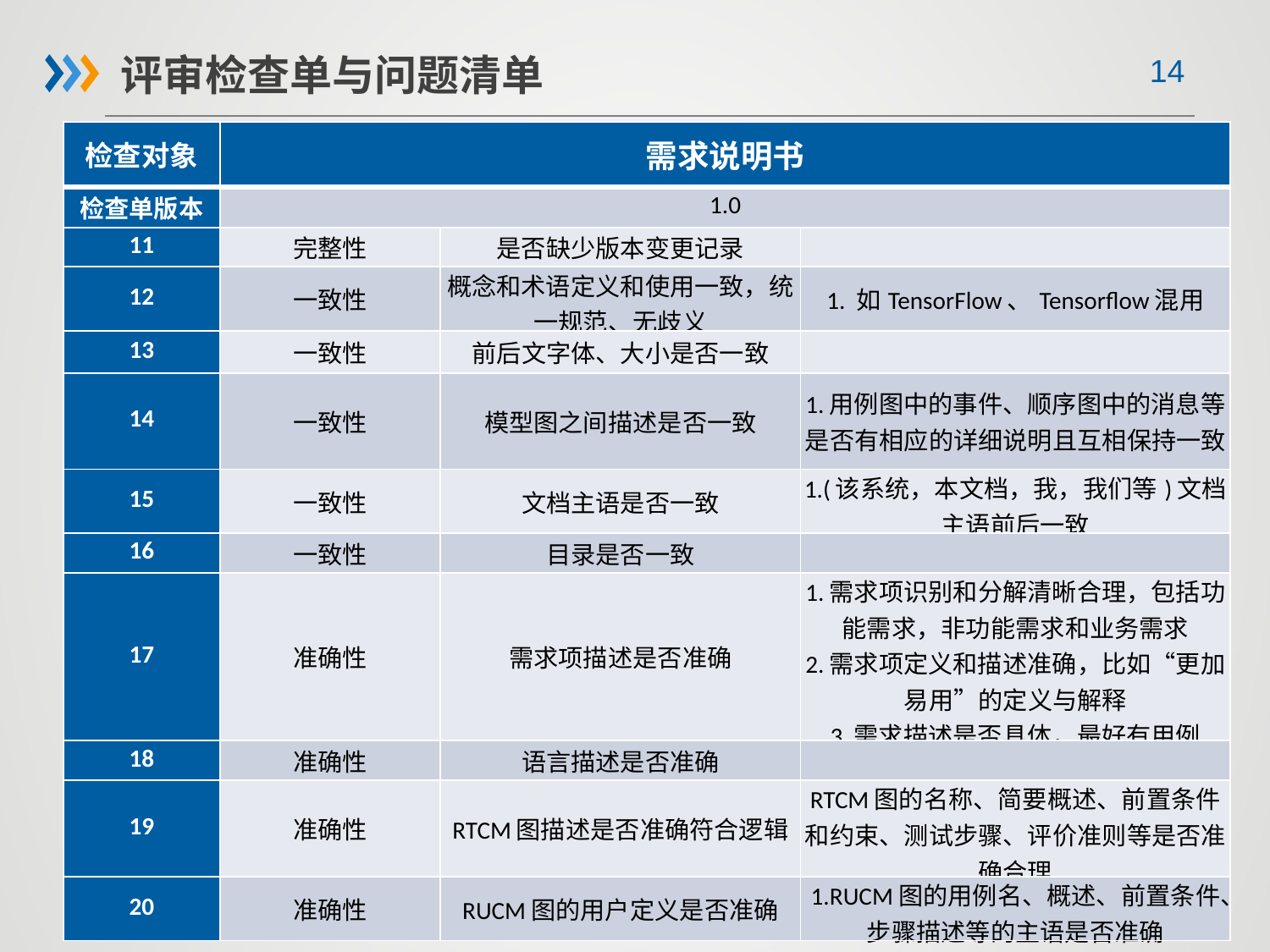

评审检查单与问题清单
| 检查对象 | 需求说明书 |  |  |
| --- | --- | --- | --- |
| 检查单版本 | 1.0 |  |  |
| 11 | 完整性 | 是否缺少版本变更记录 |  |
| 12 | 一致性 | 概念和术语定义和使用一致，统一规范、无歧义 | 1. 如TensorFlow、Tensorflow混用 |
| 13 | 一致性 | 前后文字体、大小是否一致 |  |
| 14 | 一致性 | 模型图之间描述是否一致 | 1.用例图中的事件、顺序图中的消息等是否有相应的详细说明且互相保持一致 |
| 15 | 一致性 | 文档主语是否一致 | 1.(该系统，本文档，我，我们等)文档主语前后一致 |
| 16 | 一致性 | 目录是否一致 |  |
| 17 | 准确性 | 需求项描述是否准确 | 1.需求项识别和分解清晰合理，包括功能需求，非功能需求和业务需求 2.需求项定义和描述准确，比如“更加易用”的定义与解释 3.需求描述是否具体，最好有用例 |
| 18 | 准确性 | 语言描述是否准确 |  |
| 19 | 准确性 | RTCM图描述是否准确符合逻辑 | RTCM图的名称、简要概述、前置条件和约束、测试步骤、评价准则等是否准确合理 |
| 20 | 准确性 | RUCM图的用户定义是否准确 | 1.RUCM图的用例名、概述、前置条件、步骤描述等的主语是否准确 |